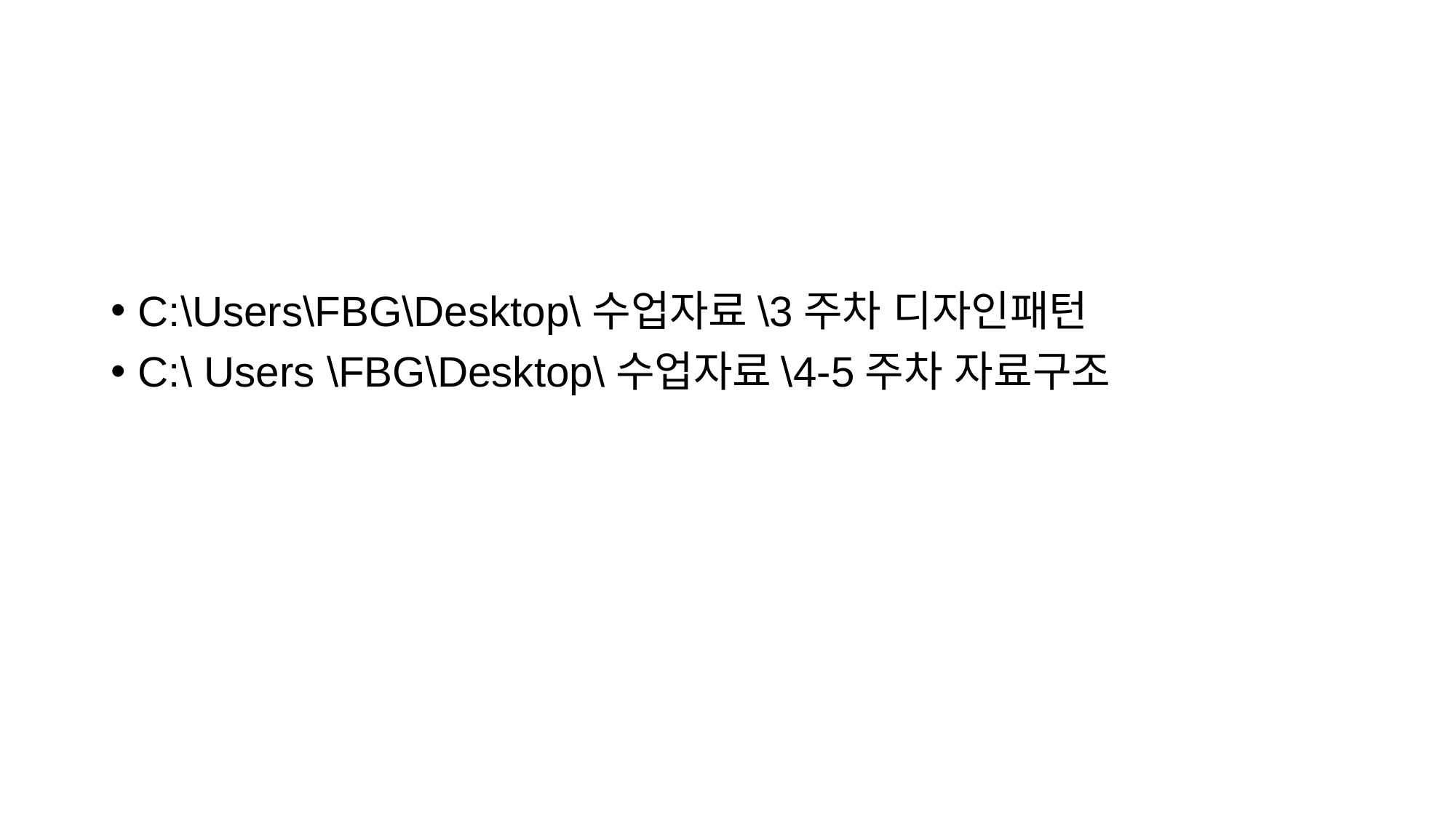

#

C:\Users\FBG\Desktop\수업자료\3주차 디자인패턴
C:\ Users \FBG\Desktop\수업자료\4-5주차 자료구조